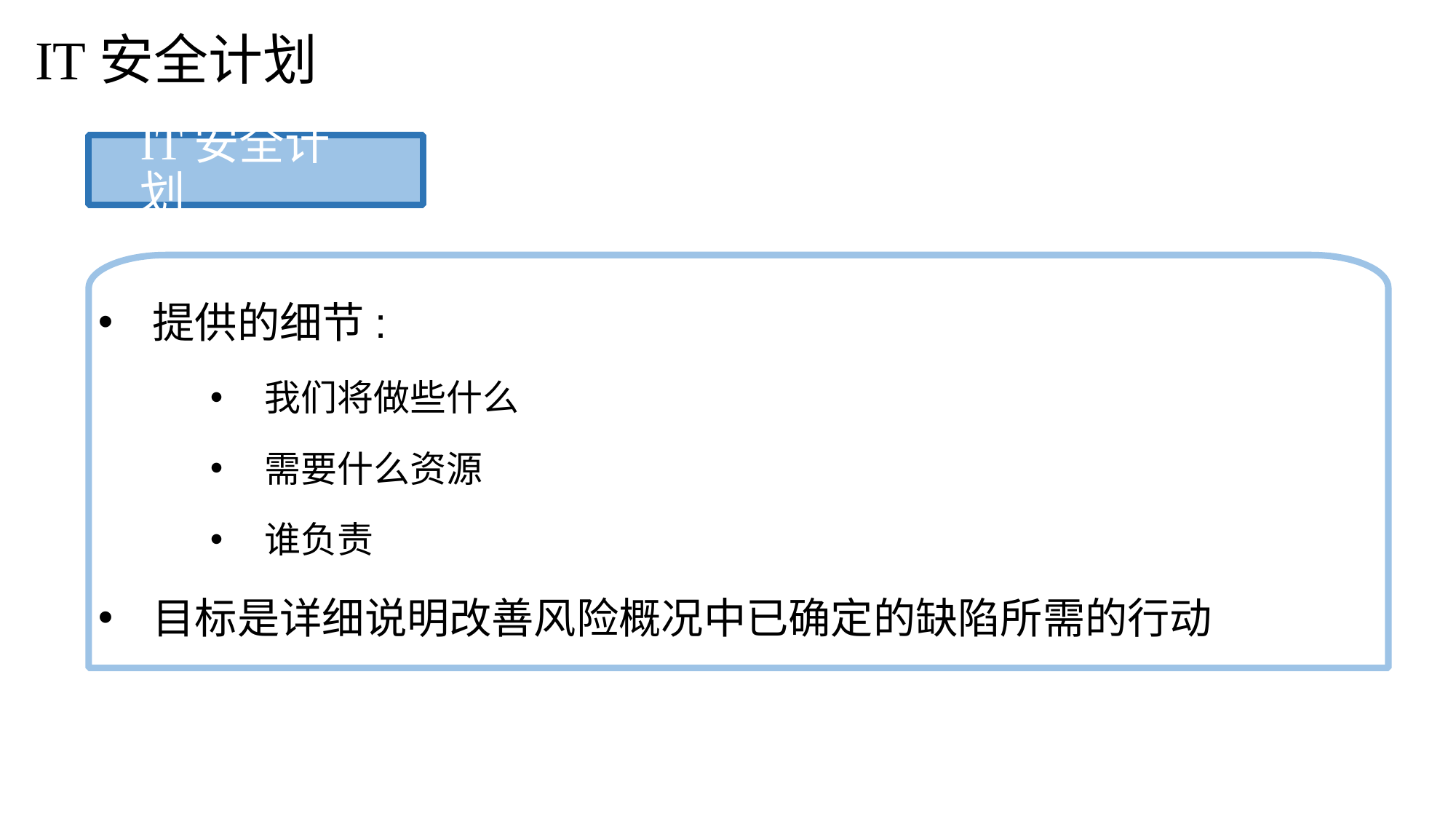

IT安全计划

IT安全计划
提供的细节:
我们将做些什么
需要什么资源
谁负责
目标是详细说明改善风险概况中已确定的缺陷所需的行动